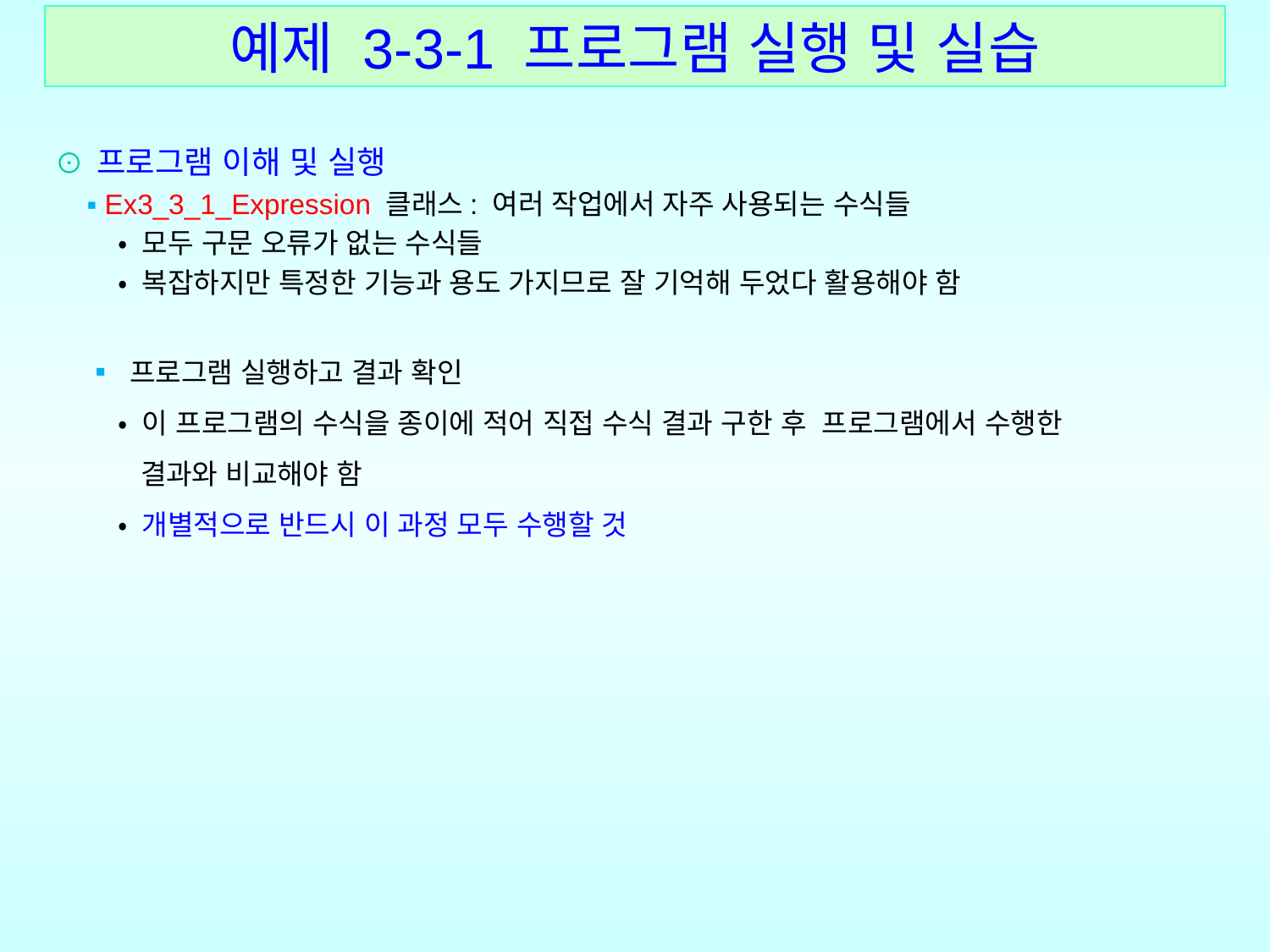

예제 3-3-1 프로그램 실행 및 실습
⊙ 프로그램 이해 및 실행
    ▪ Ex3_3_1_Expression 클래스: 여러 작업에서 자주 사용되는 수식들
        • 모두 구문 오류가 없는 수식들
        • 복잡하지만 특정한 기능과 용도 가지므로 잘 기억해 두었다 활용해야 함

    ▪ 프로그램 실행하고 결과 확인
        • 이 프로그램의 수식을 종이에 적어 직접 수식 결과 구한 후  프로그램에서 수행한
          결과와 비교해야 함
        • 개별적으로 반드시 이 과정 모두 수행할 것